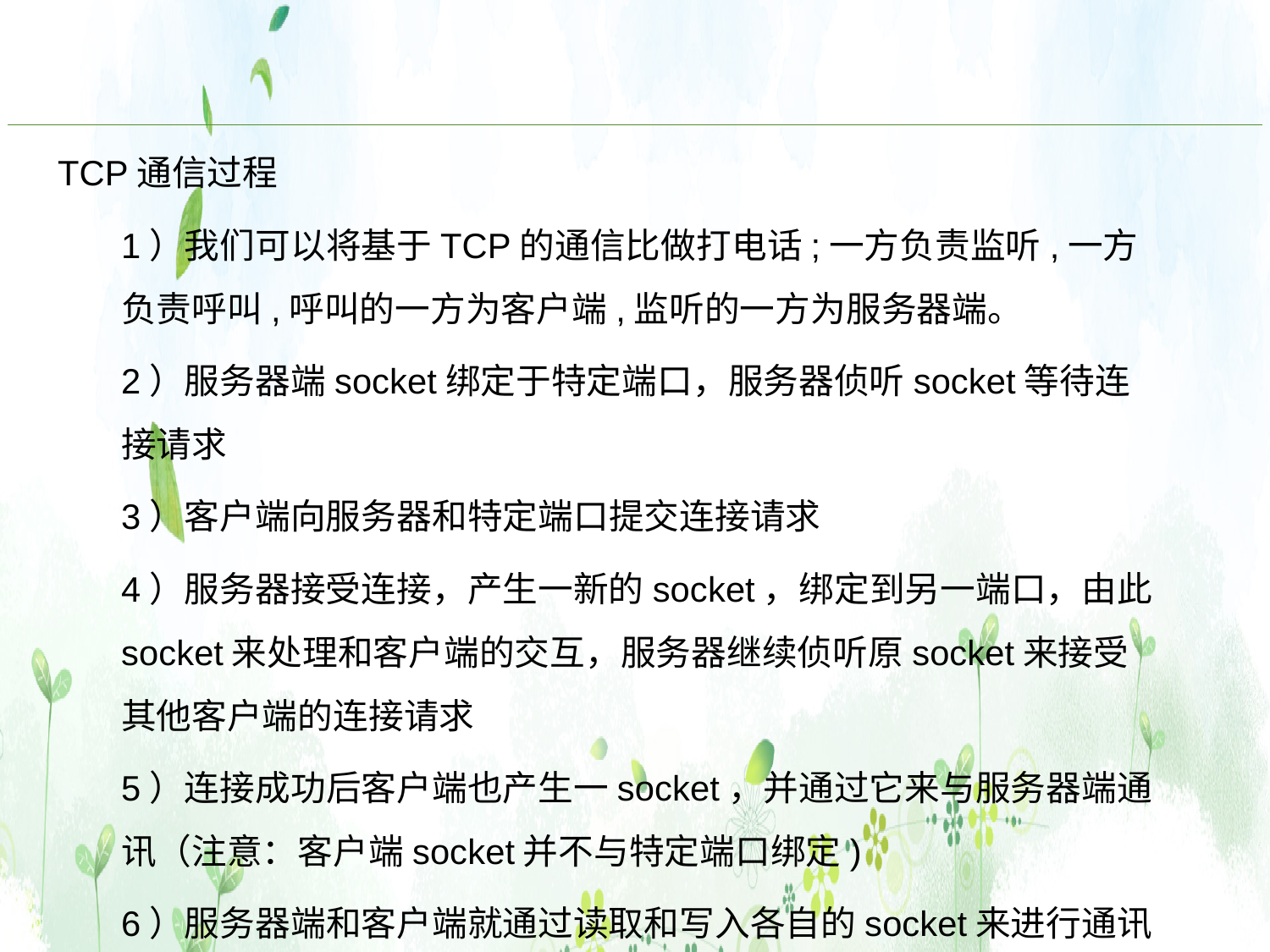

TCP通信过程
1）我们可以将基于TCP的通信比做打电话;一方负责监听,一方负责呼叫,呼叫的一方为客户端,监听的一方为服务器端。
2）服务器端socket绑定于特定端口，服务器侦听socket等待连接请求
3）客户端向服务器和特定端口提交连接请求
4）服务器接受连接，产生一新的socket，绑定到另一端口，由此socket来处理和客户端的交互，服务器继续侦听原socket来接受其他客户端的连接请求
5）连接成功后客户端也产生一socket，并通过它来与服务器端通讯（注意：客户端socket并不与特定端口绑定)
6）服务器端和客户端就通过读取和写入各自的socket来进行通讯